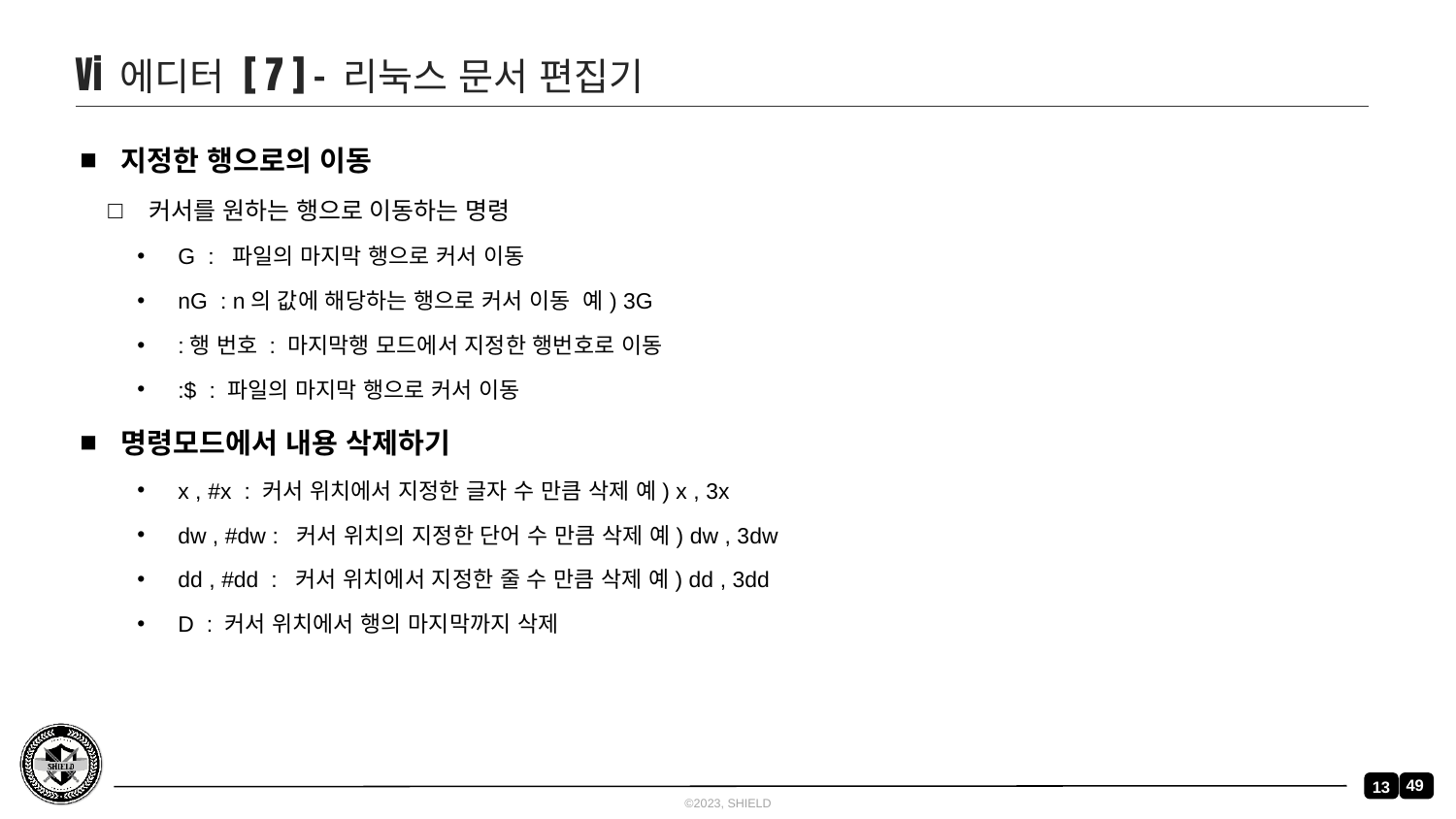

# Vi 에디터 [ 7 ] - 리눅스 문서 편집기
지정한 행으로의 이동
커서를 원하는 행으로 이동하는 명령
G  :  파일의 마지막 행으로 커서 이동
nG  : n의 값에 해당하는 행으로 커서 이동  예) 3G
:행 번호 : 마지막행 모드에서 지정한 행번호로 이동
:$  : 파일의 마지막 행으로 커서 이동
명령모드에서 내용 삭제하기
x , #x  : 커서 위치에서 지정한 글자 수 만큼 삭제 예) x , 3x
dw , #dw :  커서 위치의 지정한 단어 수 만큼 삭제 예) dw , 3dw
dd , #dd  :  커서 위치에서 지정한 줄 수 만큼 삭제 예) dd , 3dd
D  : 커서 위치에서 행의 마지막까지 삭제